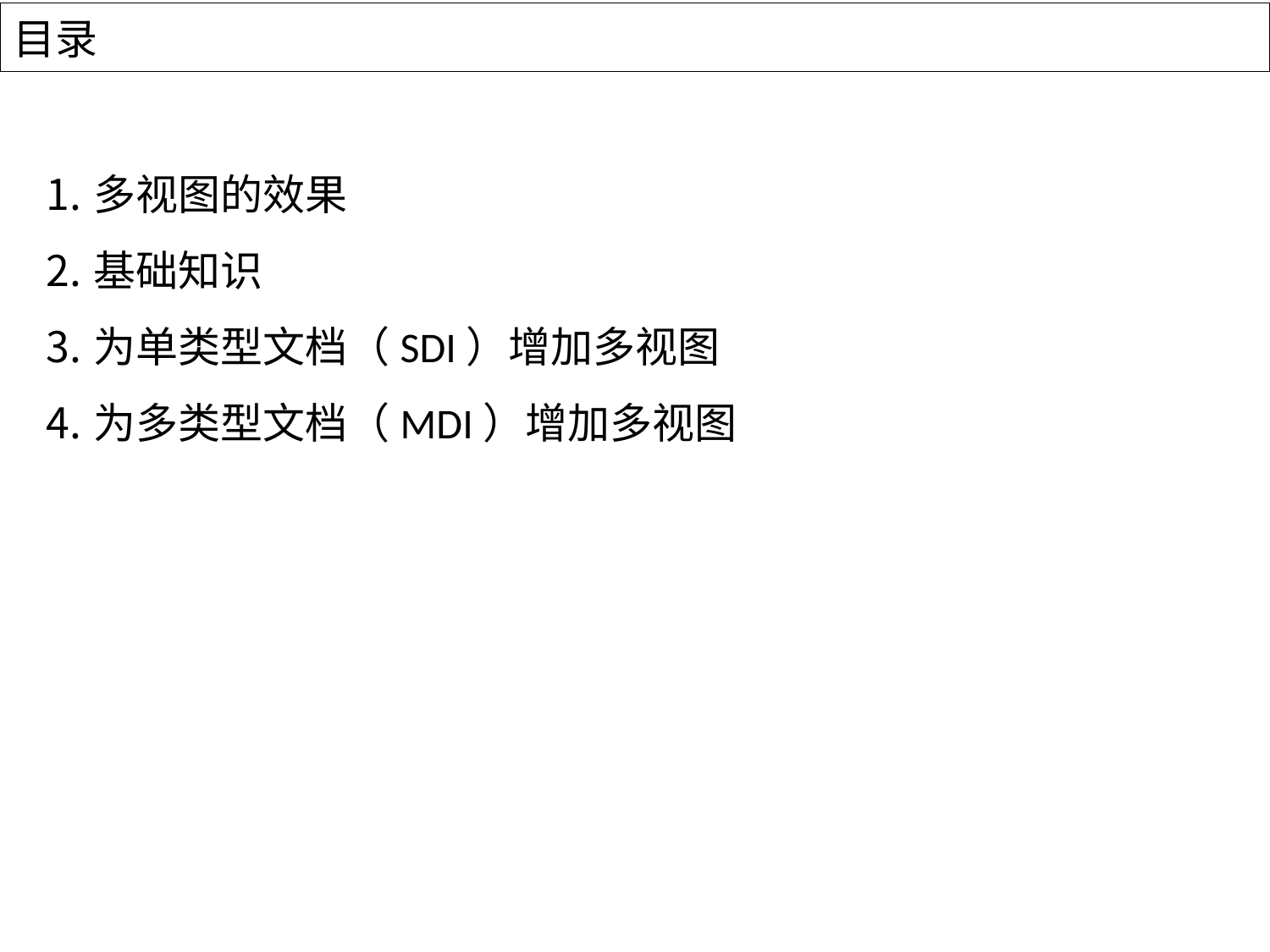

# 目录
多视图的效果
基础知识
为单类型文档（SDI）增加多视图
为多类型文档（MDI）增加多视图